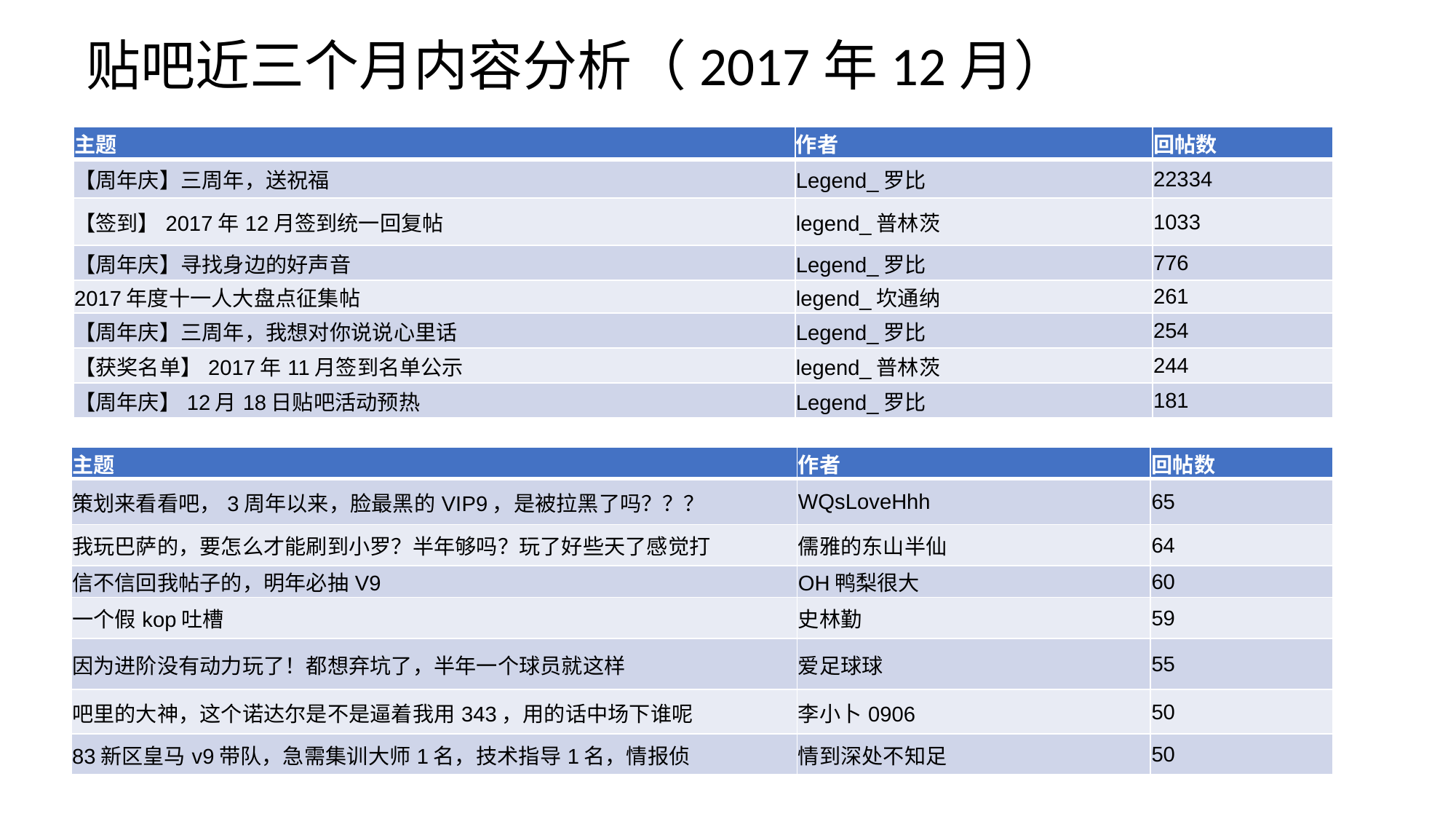

贴吧近三个月内容分析（2017年12月）
| 主题 | 作者 | 回帖数 |
| --- | --- | --- |
| 【周年庆】三周年，送祝福 | Legend\_罗比 | 22334 |
| 【签到】2017年12月签到统一回复帖 | legend\_普林茨 | 1033 |
| 【周年庆】寻找身边的好声音 | Legend\_罗比 | 776 |
| 2017年度十一人大盘点征集帖 | legend\_坎通纳 | 261 |
| 【周年庆】三周年，我想对你说说心里话 | Legend\_罗比 | 254 |
| 【获奖名单】2017年11月签到名单公示 | legend\_普林茨 | 244 |
| 【周年庆】12月18日贴吧活动预热 | Legend\_罗比 | 181 |
| 主题 | 作者 | 回帖数 |
| --- | --- | --- |
| 策划来看看吧，3周年以来，脸最黑的VIP9，是被拉黑了吗？？？ | WQsLoveHhh | 65 |
| 我玩巴萨的，要怎么才能刷到小罗？半年够吗？玩了好些天了感觉打 | 儒雅的东山半仙 | 64 |
| 信不信回我帖子的，明年必抽V9 | OH鸭梨很大 | 60 |
| 一个假kop吐槽 | 史林勤 | 59 |
| 因为进阶没有动力玩了！都想弃坑了，半年一个球员就这样 | 爱足球球 | 55 |
| 吧里的大神，这个诺达尔是不是逼着我用343，用的话中场下谁呢 | 李小卜0906 | 50 |
| 83新区皇马v9带队，急需集训大师1名，技术指导1名，情报侦 | 情到深处不知足 | 50 |